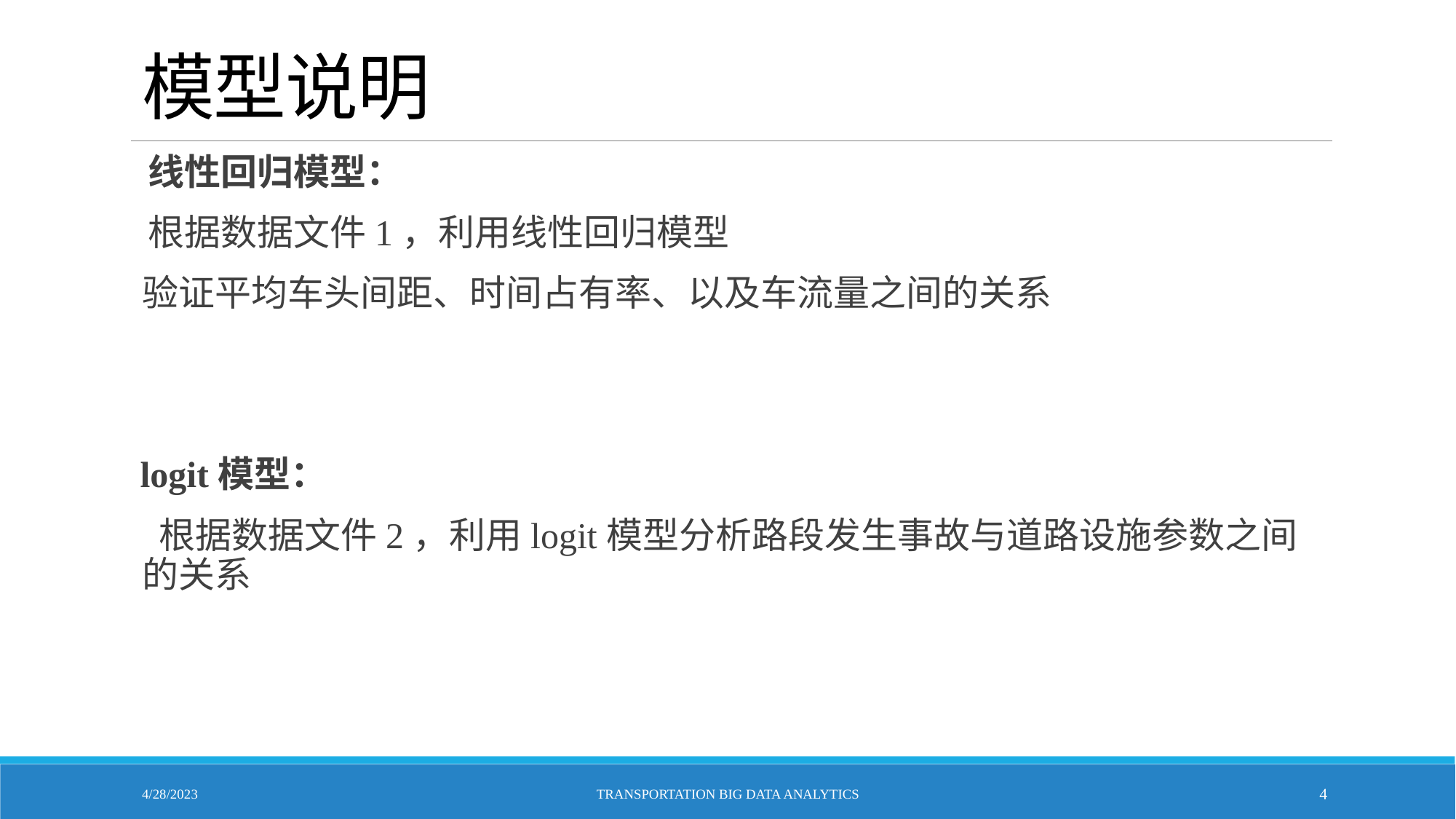

# 模型说明
 线性回归模型：
 根据数据文件1，利用线性回归模型
验证平均车头间距、时间占有率、以及车流量之间的关系

 logit模型：
 根据数据文件2，利用logit模型分析路段发生事故与道路设施参数之间的关系

4/28/2023
Transportation Big Data Analytics
4